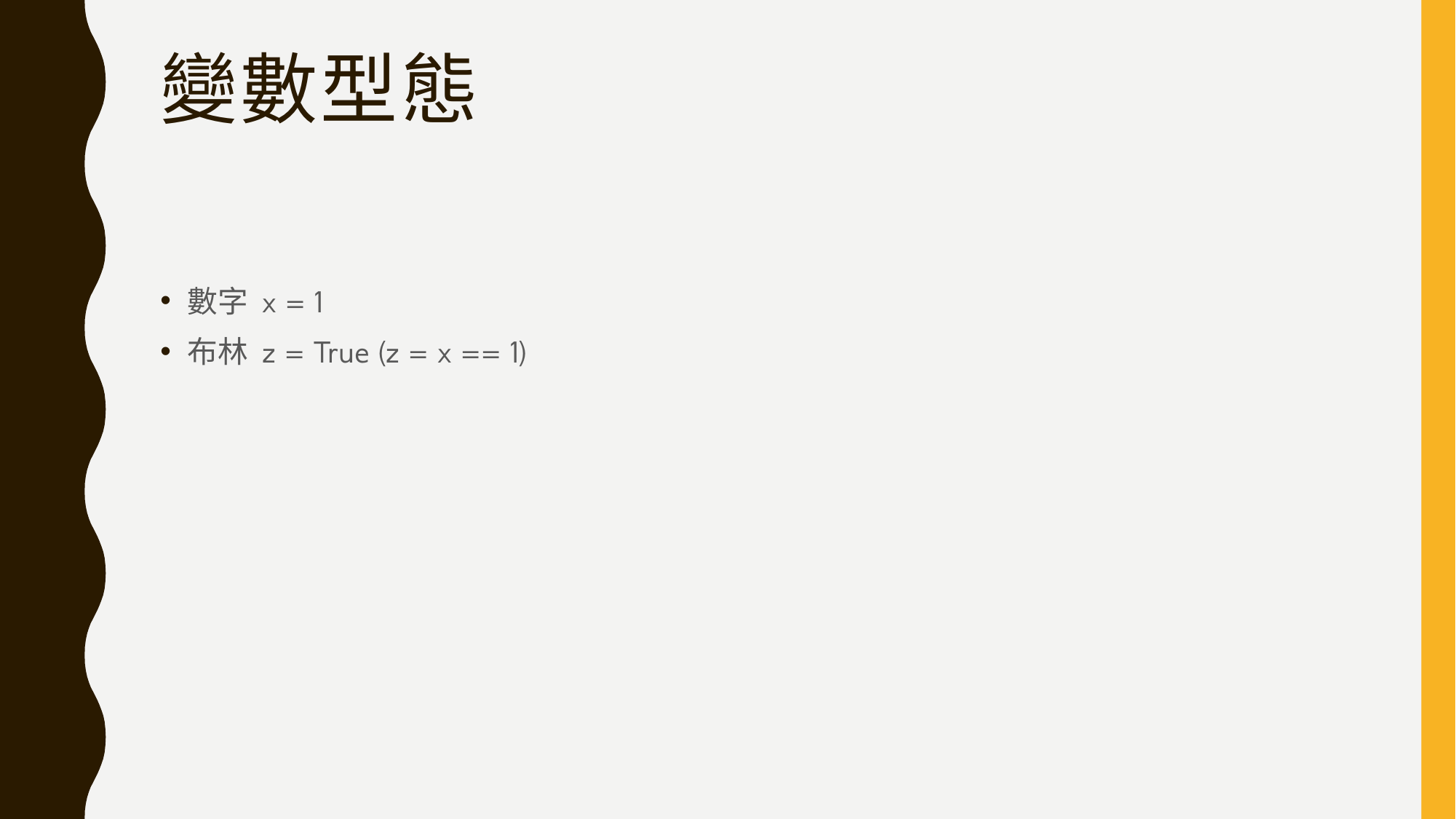

# 變數型態
數字 x = 1
布林 z = True (z = x == 1)